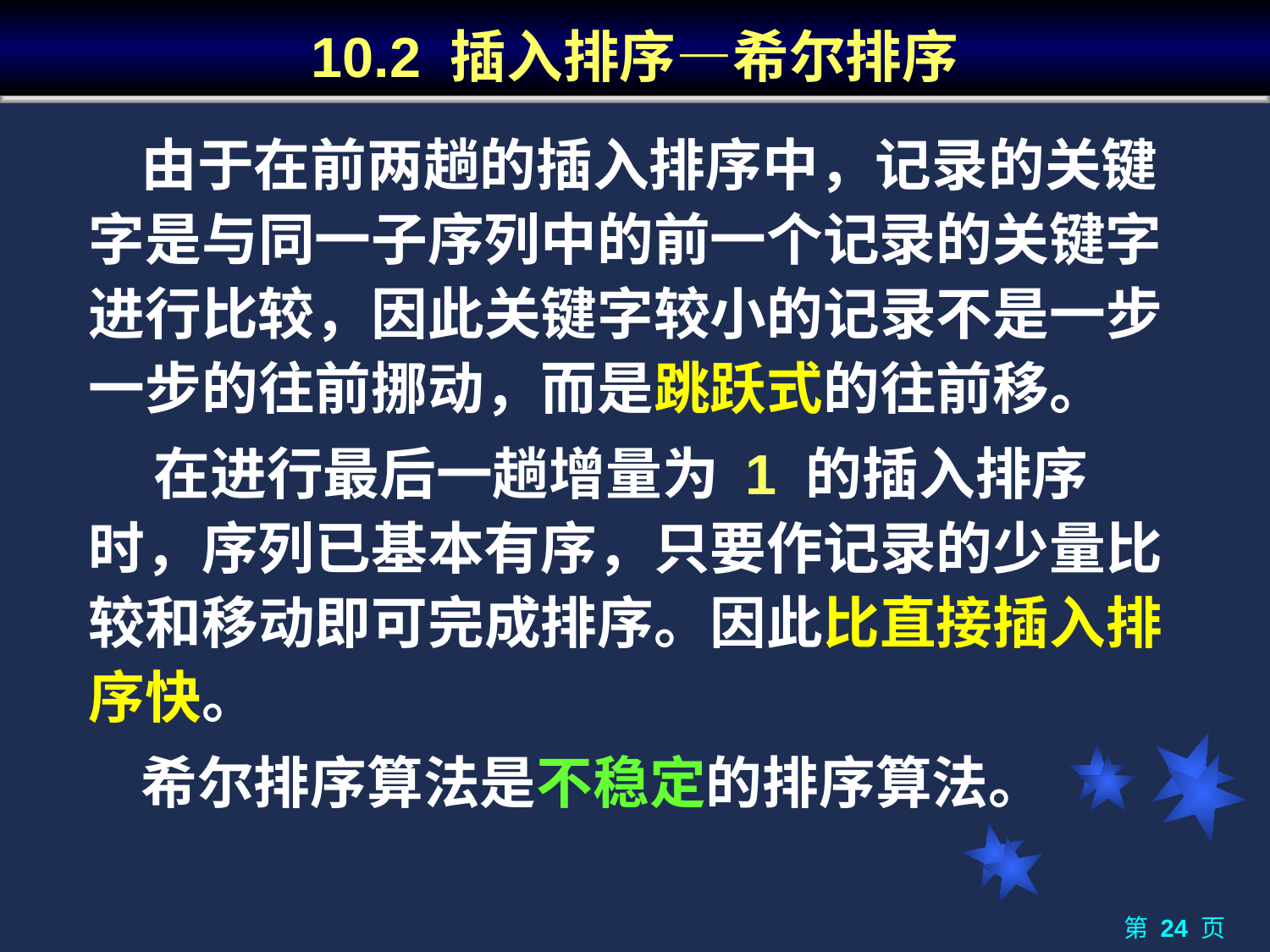

# 10.2 插入排序—希尔排序
	   由于在前两趟的插入排序中，记录的关键字是与同一子序列中的前一个记录的关键字进行比较，因此关键字较小的记录不是一步一步的往前挪动，而是跳跃式的往前移。
	    在进行最后一趟增量为 1 的插入排序时，序列已基本有序，只要作记录的少量比较和移动即可完成排序。因此比直接插入排序快。
	   希尔排序算法是不稳定的排序算法。
第 24 页